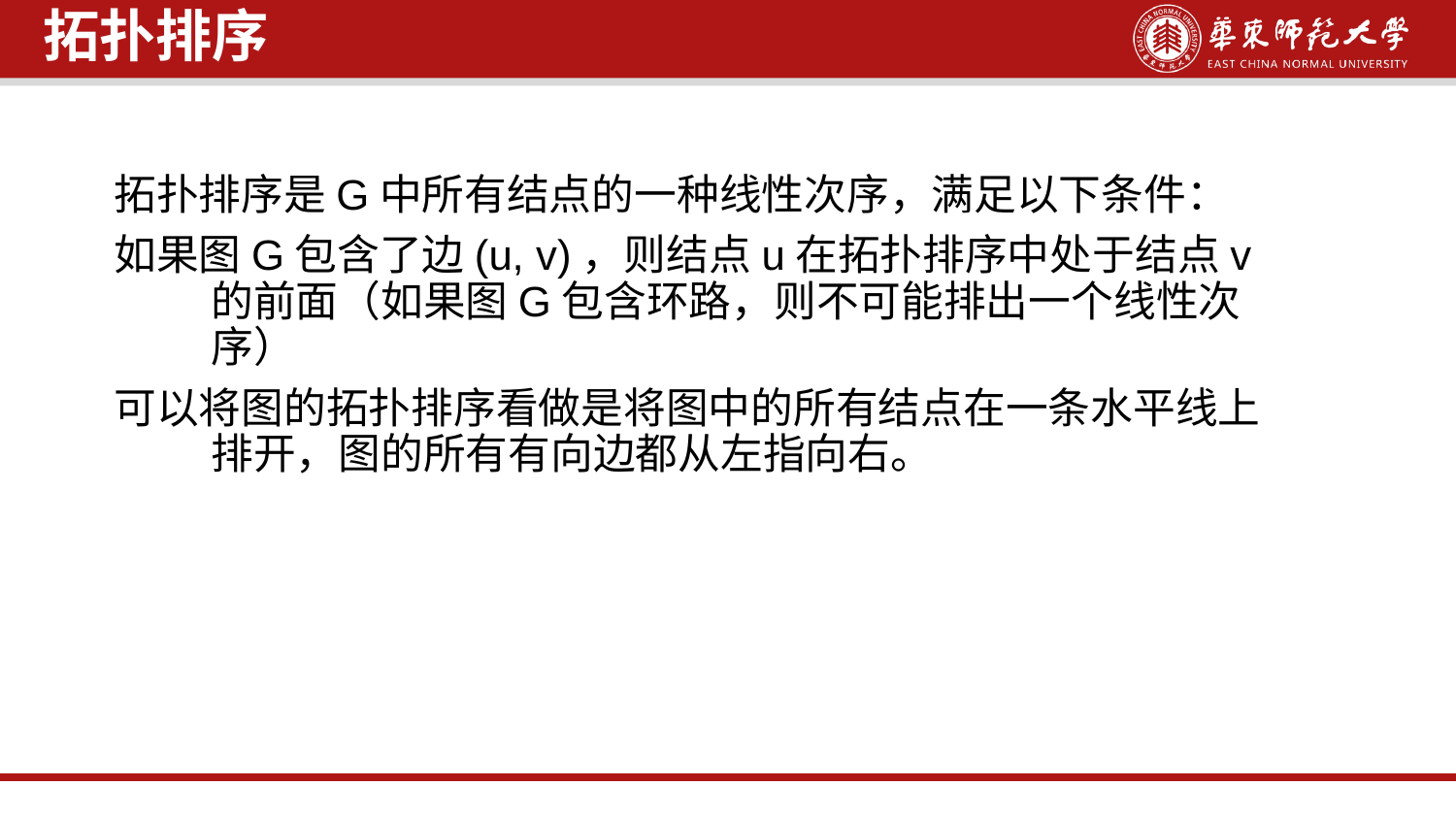

拓扑排序
拓扑排序是G中所有结点的一种线性次序，满足以下条件：
如果图G包含了边(u, v)，则结点u在拓扑排序中处于结点v的前面（如果图G包含环路，则不可能排出一个线性次序）
可以将图的拓扑排序看做是将图中的所有结点在一条水平线上排开，图的所有有向边都从左指向右。